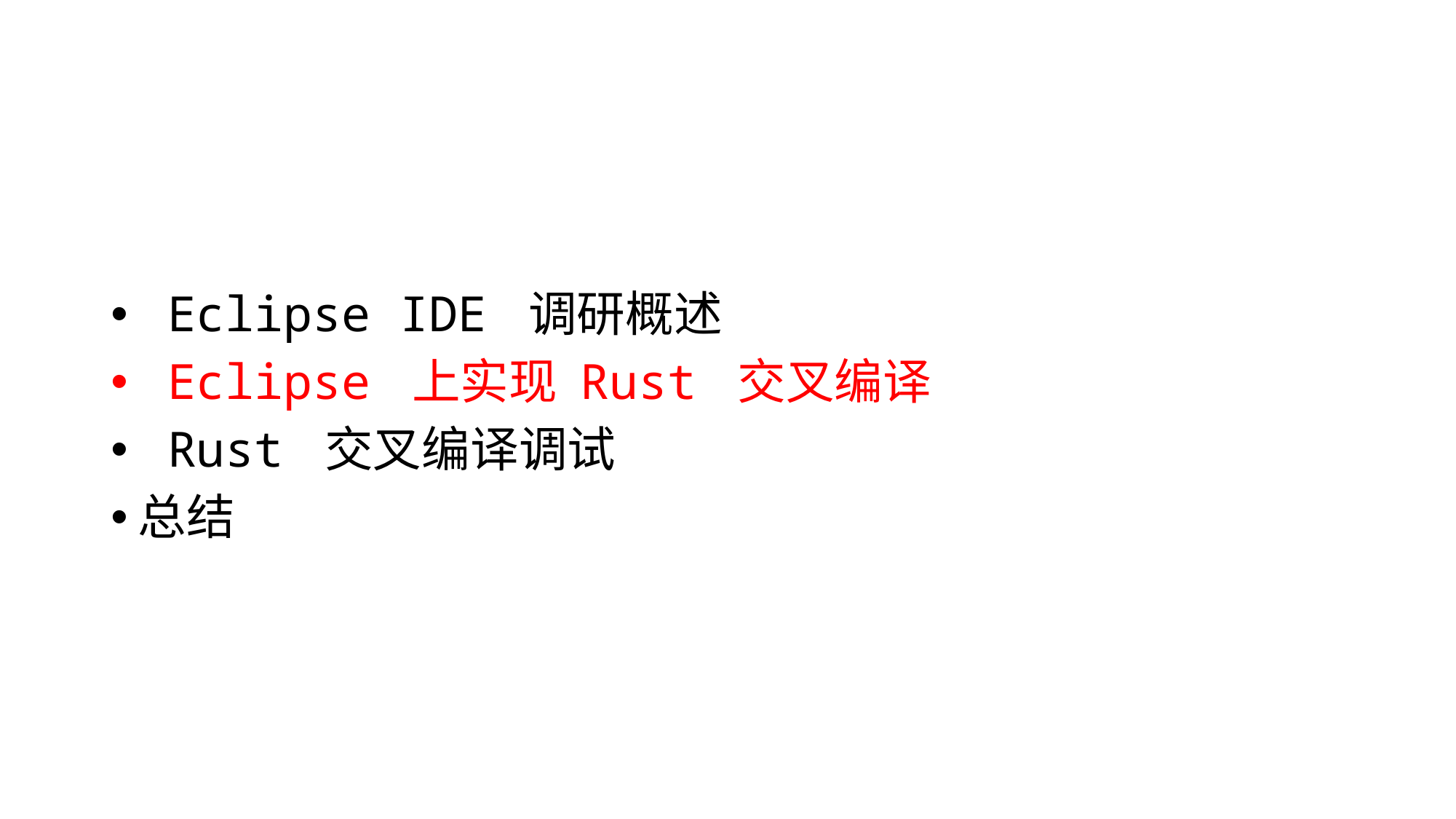

Eclipse IDE 调研概述
 Eclipse 上实现 Rust 交叉编译
 Rust 交叉编译调试
总结